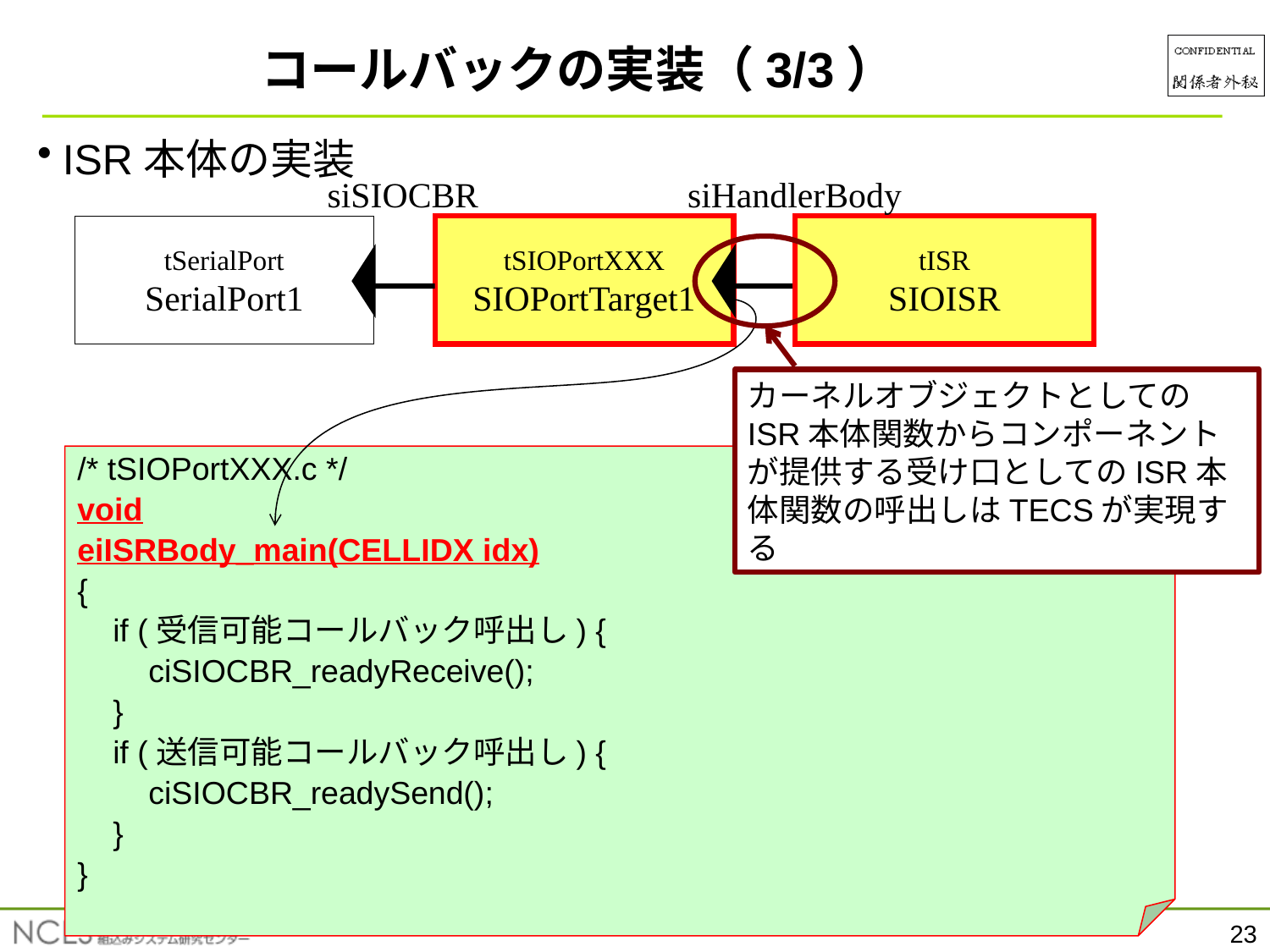

コールバックの実装（3/3）
ISR本体の実装
siSIOCBR
siHandlerBody
tSerialPort
SerialPort1
tSIOPortXXX
SIOPortTarget1
tISR
SIOISR

カーネルオブジェクトとしてのISR本体関数からコンポーネントが提供する受け口としてのISR本体関数の呼出しはTECSが実現する
/* tSIOPortXXX.c */
void
eiISRBody_main(CELLIDX idx)
{
    if (受信可能コールバック呼出し) {
        ciSIOCBR_readyReceive();
    }
    if (送信可能コールバック呼出し) {
        ciSIOCBR_readySend();
    }
}

23